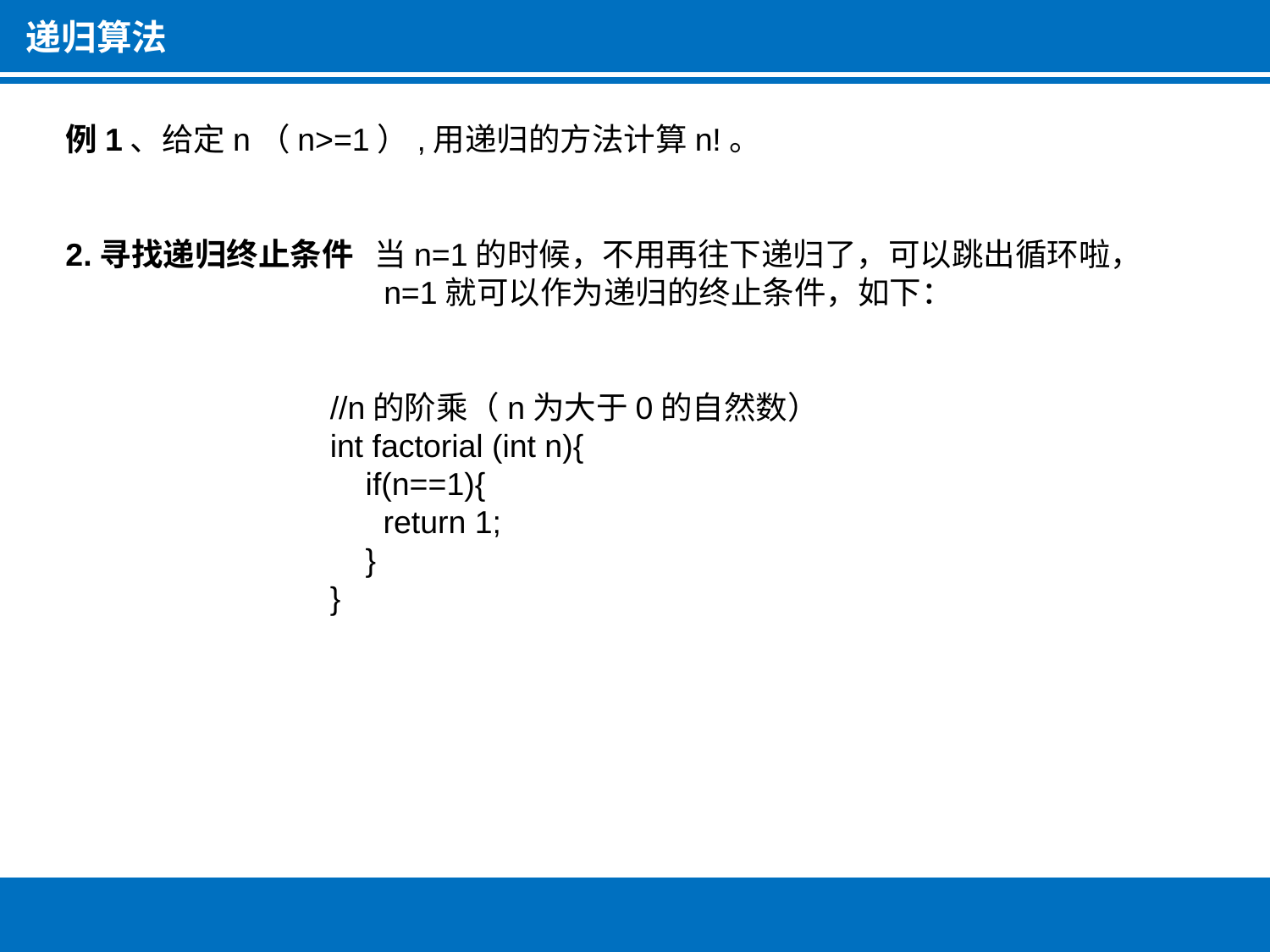

递归算法

例1、给定n（n>=1）,用递归的方法计算n!。
2.寻找递归终止条件
当n=1的时候，不用再往下递归了，可以跳出循环啦，
 n=1就可以作为递归的终止条件，如下：
//n的阶乘（n为大于0的自然数）
int factorial (int n){
    if(n==1){
      return 1;
    }
}